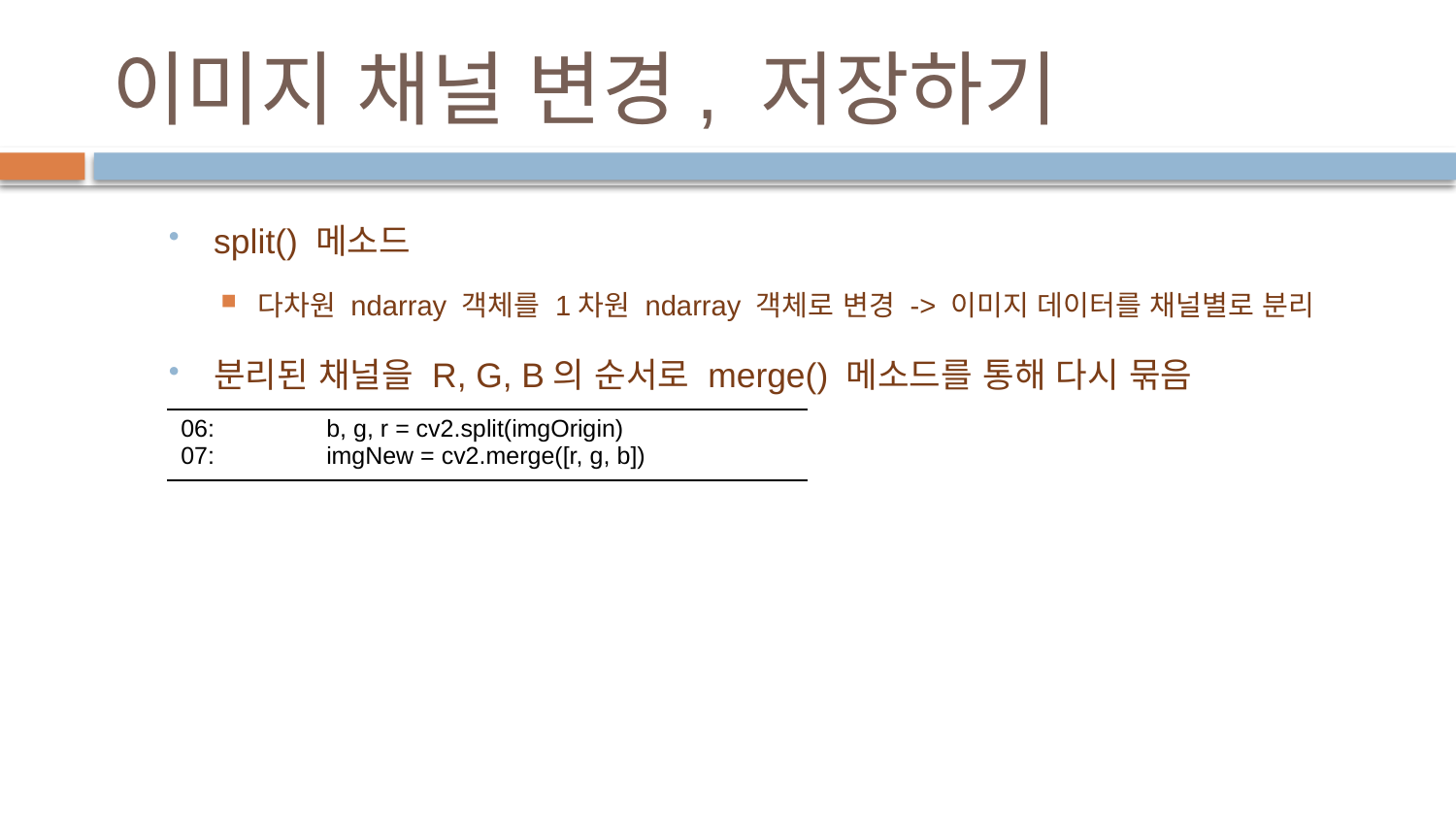

# 이미지 채널 변경, 저장하기
split() 메소드
다차원 ndarray 객체를 1차원 ndarray 객체로 변경 -> 이미지 데이터를 채널별로 분리
분리된 채널을 R, G, B의 순서로 merge() 메소드를 통해 다시 묶음
| 06: b, g, r = cv2.split(imgOrigin) 07: imgNew = cv2.merge([r, g, b]) |
| --- |